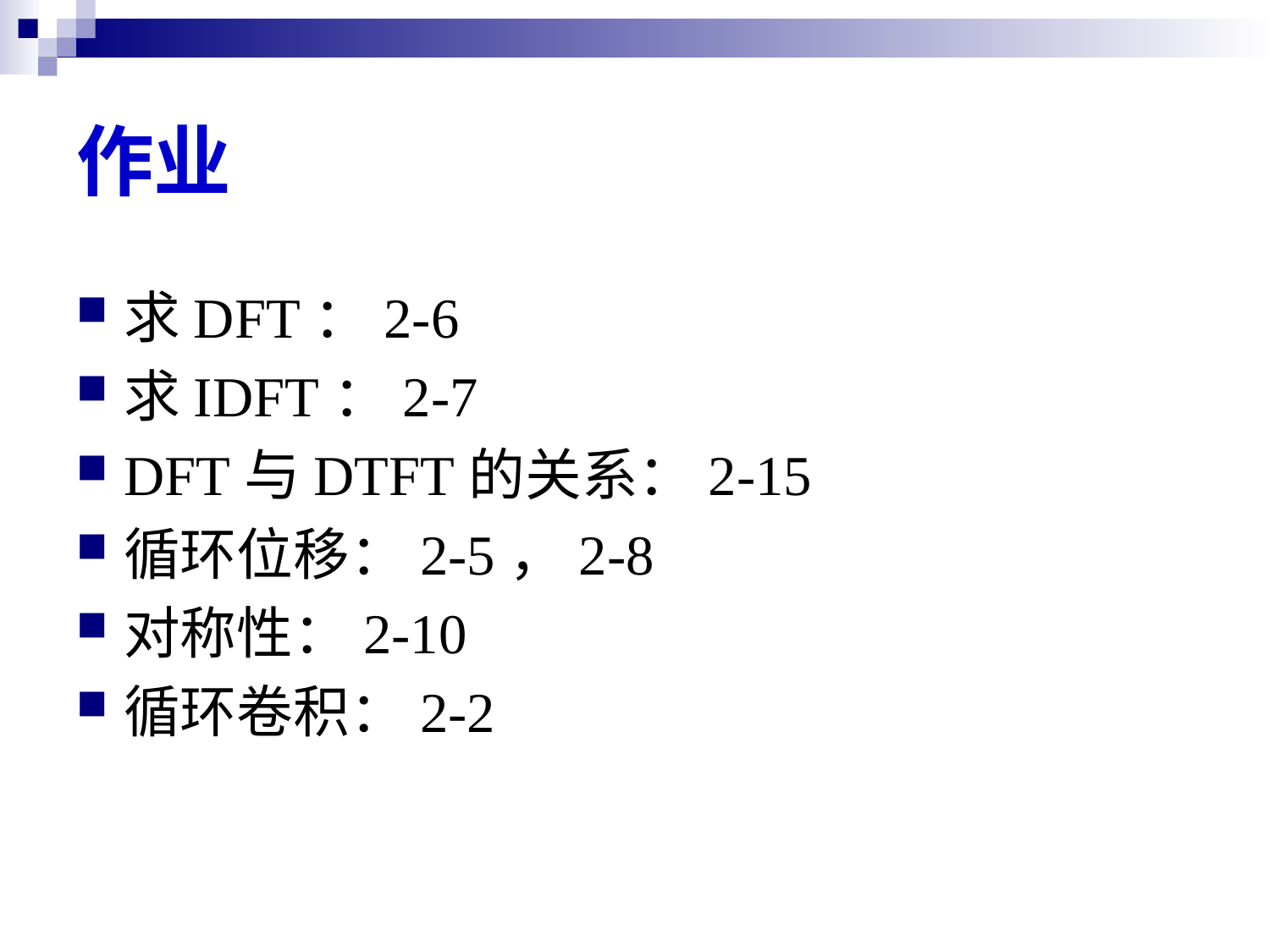

# 作业
求DFT：2-6
求IDFT：2-7
DFT与DTFT的关系：2-15
循环位移：2-5，2-8
对称性：2-10
循环卷积：2-2